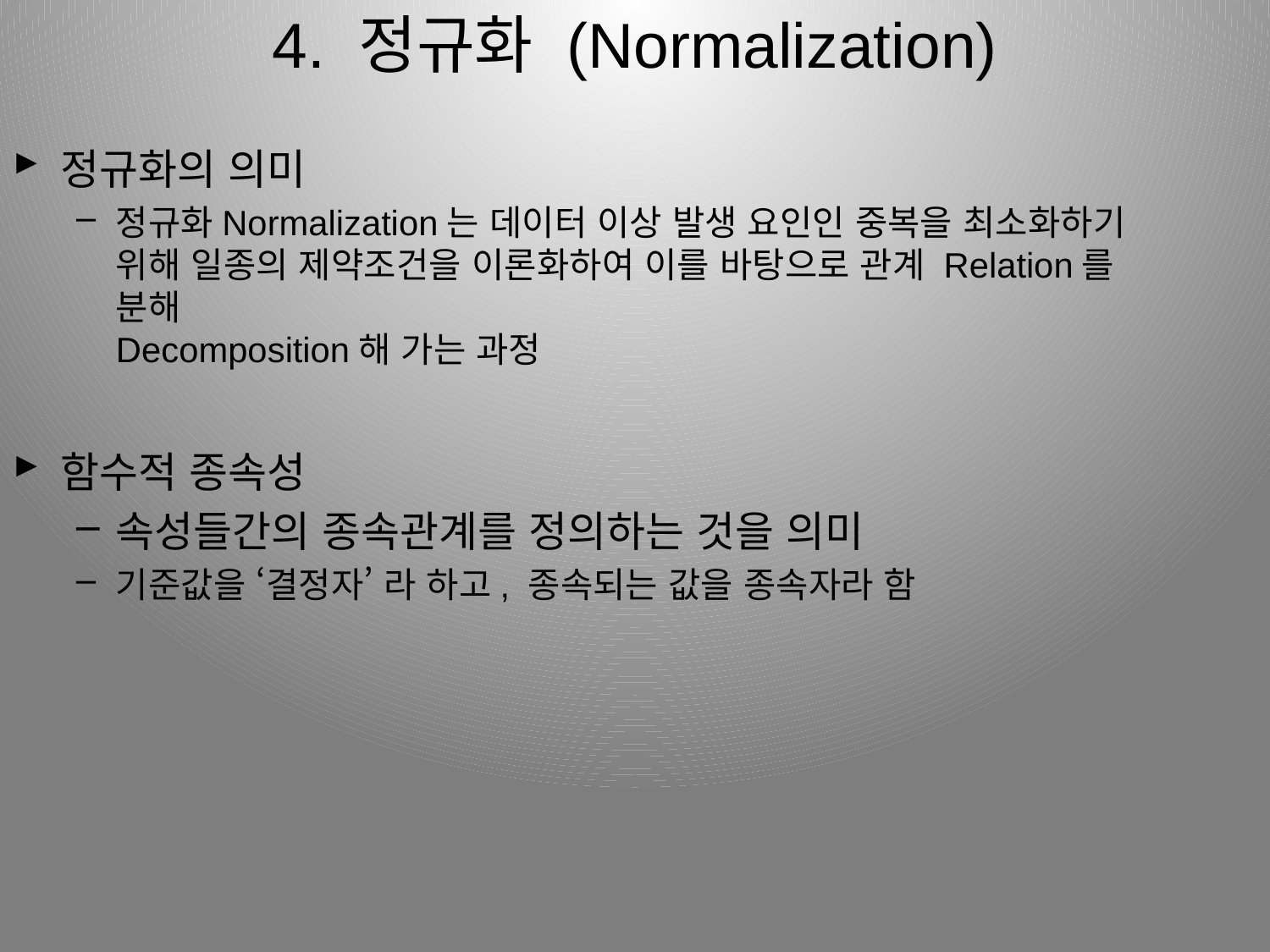

# 4. 정규화 (Normalization)
정규화의 의미
정규화Normalization는 데이터 이상 발생 요인인 중복을 최소화하기
위해 일종의 제약조건을 이론화하여 이를 바탕으로 관계 Relation를
분해
Decomposition해 가는 과정

함수적 종속성
속성들간의 종속관계를 정의하는 것을 의미
기준값을 ‘결정자’ 라 하고, 종속되는 값을 종속자라 함